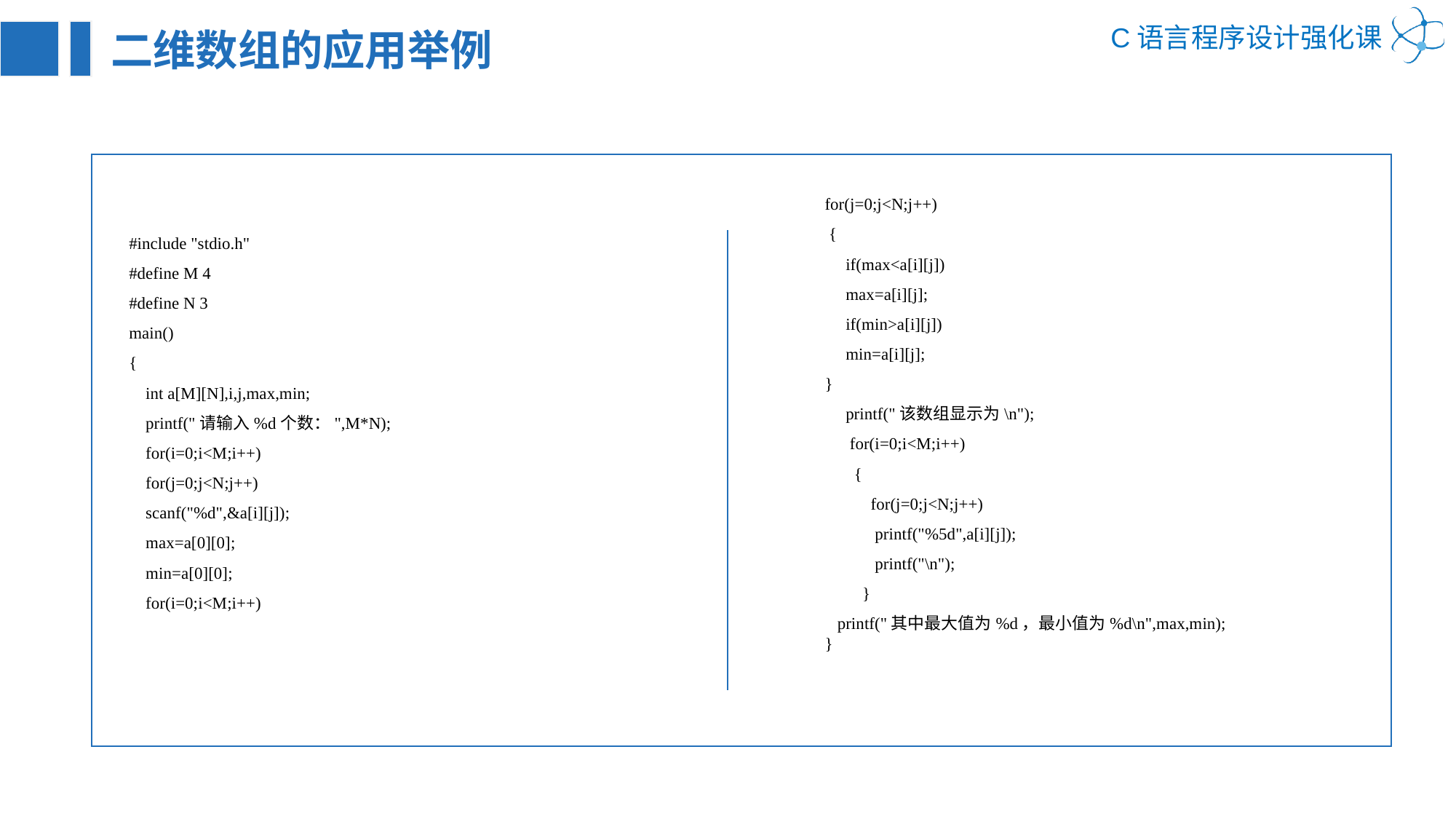

二维数组的应用举例

for(j=0;j<N;j++)
 {
     if(max<a[i][j])
     max=a[i][j];
     if(min>a[i][j])
     min=a[i][j];
}
     printf("该数组显示为\n");
      for(i=0;i<M;i++)
       {
           for(j=0;j<N;j++)
            printf("%5d",a[i][j]);
            printf("\n");
         }
   printf("其中最大值为%d，最小值为%d\n",max,min);
}
#include "stdio.h"
#define M 4
#define N 3
main()
{
    int a[M][N],i,j,max,min;
    printf("请输入%d个数：",M*N);
    for(i=0;i<M;i++)
    for(j=0;j<N;j++)
    scanf("%d",&a[i][j]);
    max=a[0][0];
    min=a[0][0];
    for(i=0;i<M;i++)